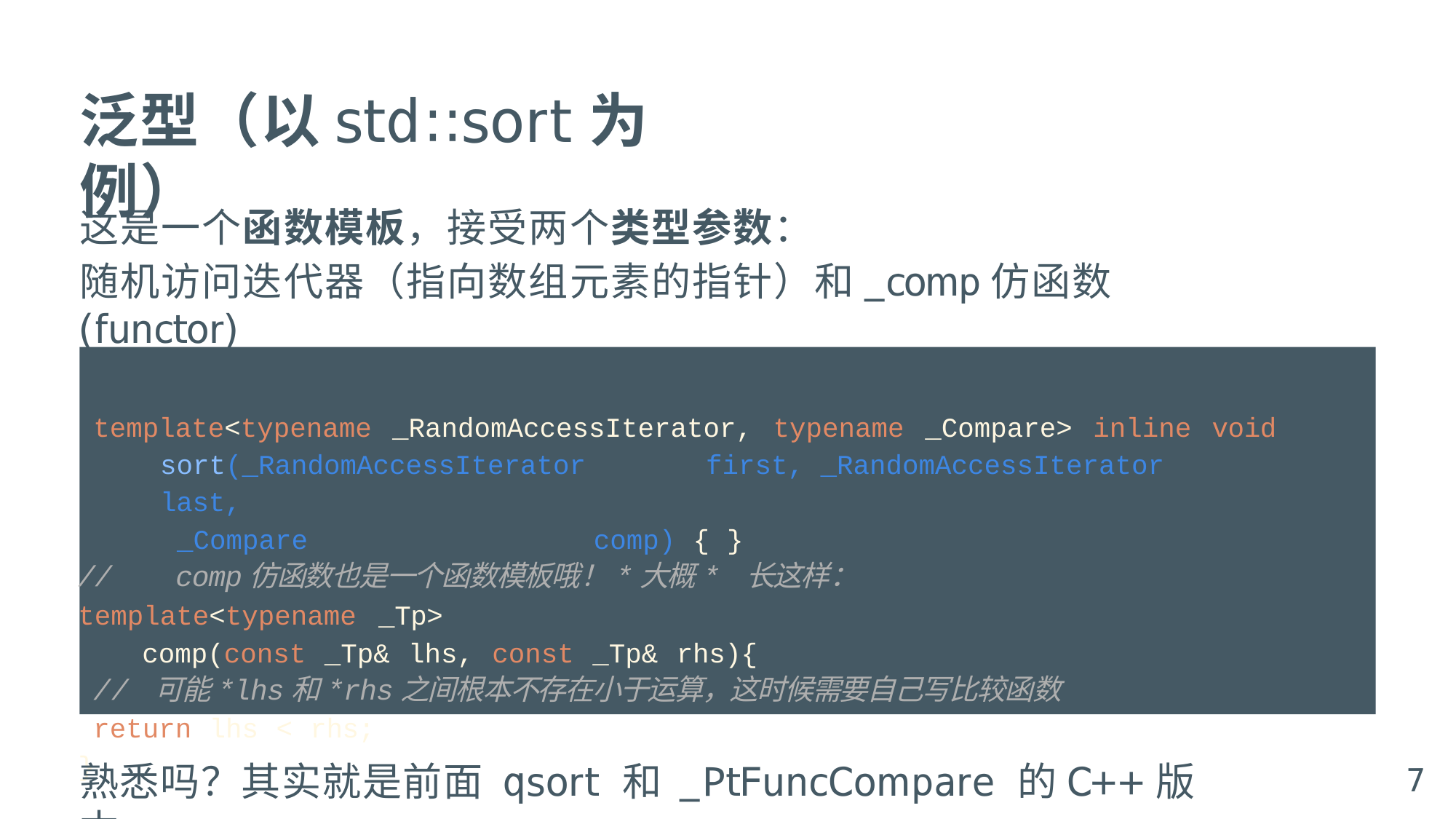

泛型（以std::sort为例）
这是一个函数模板，接受两个类型参数：
随机访问迭代器（指向数组元素的指针）和_comp仿函数(functor)

template<typename _RandomAccessIterator, typename _Compare> inline void sort(_RandomAccessIterator 	first, _RandomAccessIterator 	last,
_Compare 	comp) { }
//	comp仿函数也是一个函数模板哦！*大概* 长这样：
template<typename _Tp>
	comp(const _Tp& lhs, const _Tp& rhs){
// 可能*lhs和*rhs之间根本不存在小于运算，这时候需要自己写比较函数
return lhs < rhs;
}

熟悉吗？其实就是前面 qsort 和 _PtFuncCompare 的C++版本。
7